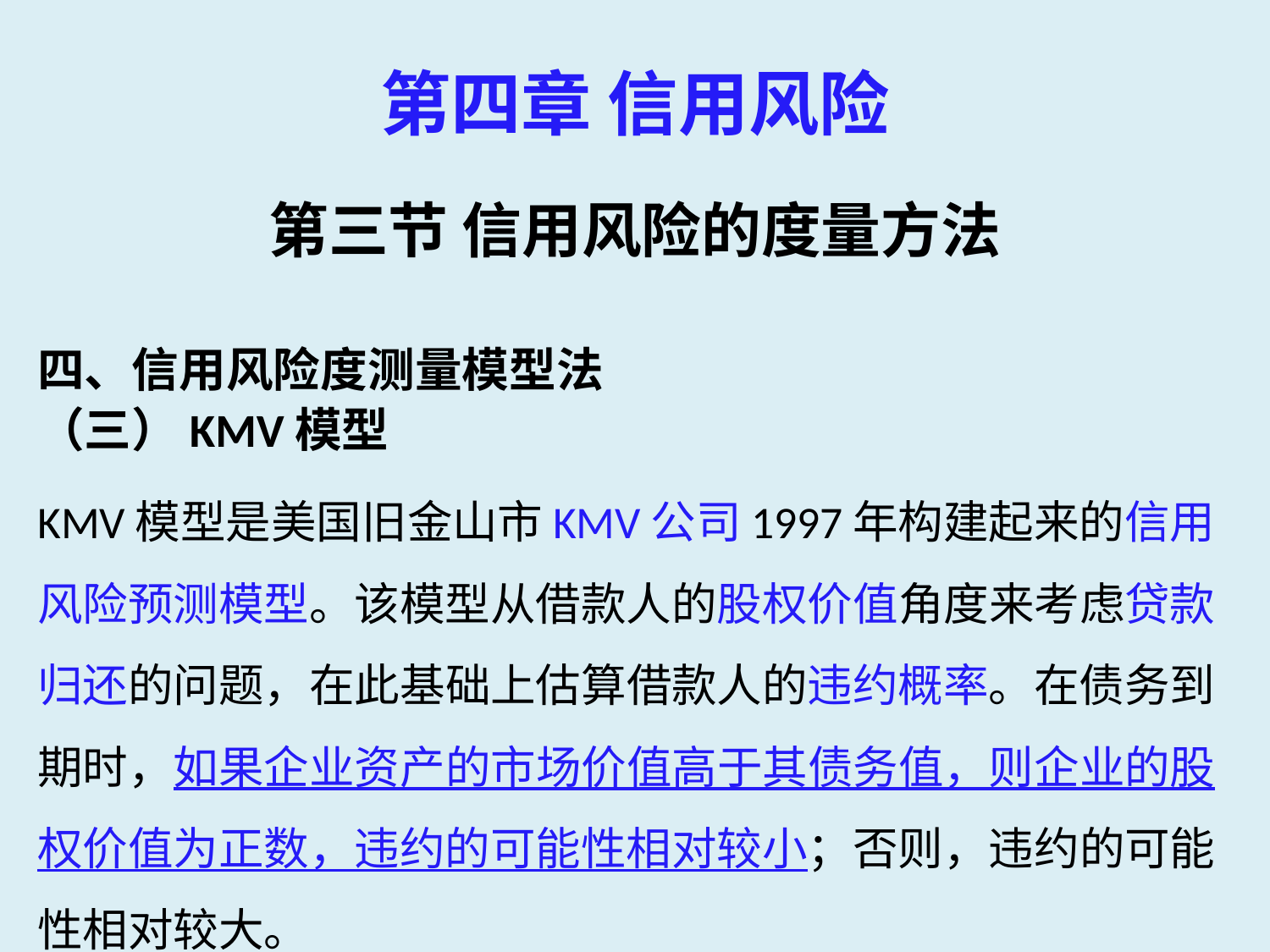

# 第四章 信用风险
第三节 信用风险的度量方法

四、信用风险度测量模型法
（三）KMV模型
KMV模型是美国旧金山市KMV公司1997年构建起来的信用风险预测模型。该模型从借款人的股权价值角度来考虑贷款归还的问题，在此基础上估算借款人的违约概率。在债务到期时，如果企业资产的市场价值高于其债务值，则企业的股权价值为正数，违约的可能性相对较小；否则，违约的可能性相对较大。